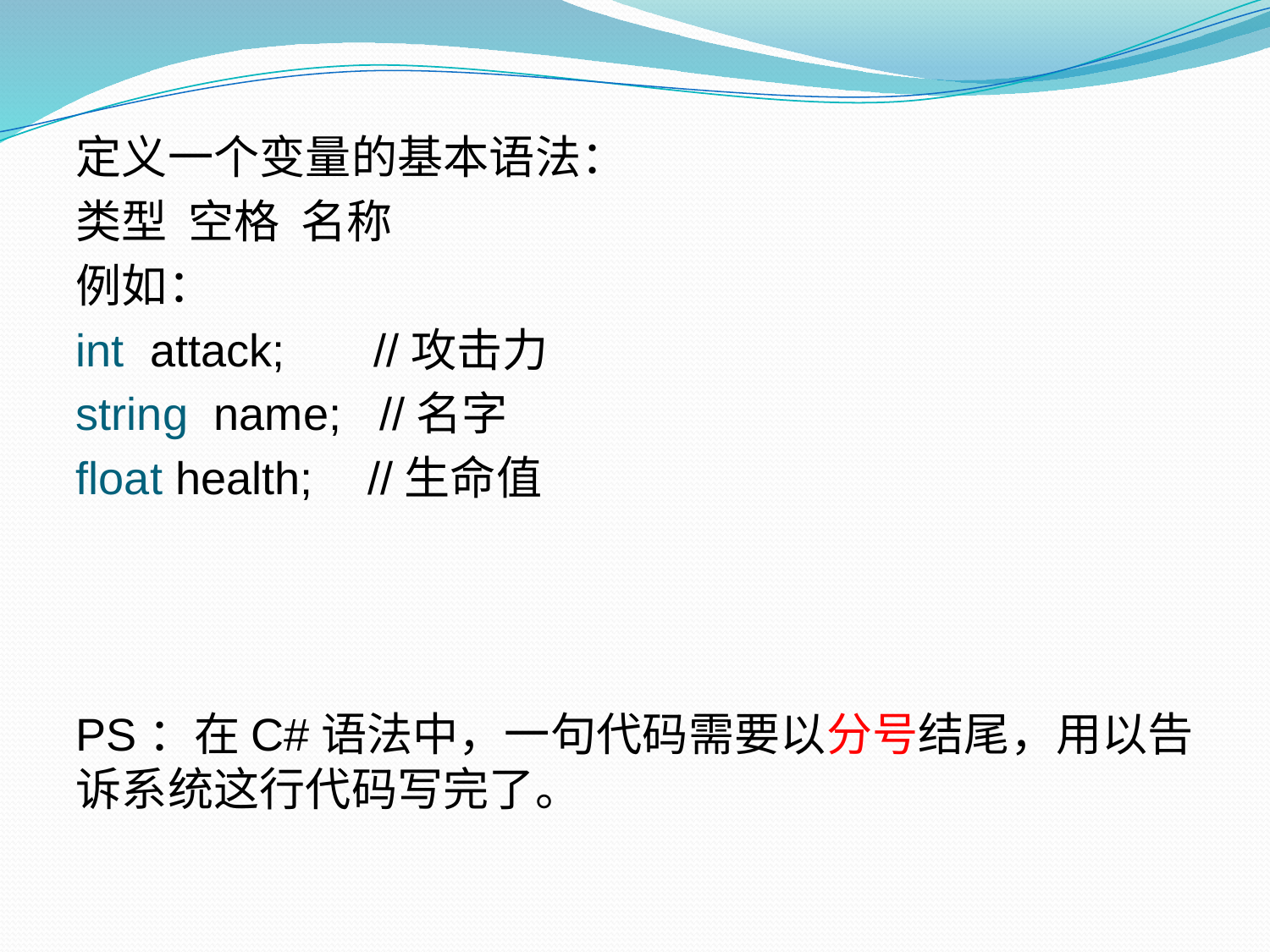

定义一个变量的基本语法：
类型  空格  名称
例如：
int  attack;       //攻击力
string  name;   //名字
float health;	   //生命值

PS：在C#语法中，一句代码需要以分号结尾，用以告诉系统这行代码写完了。